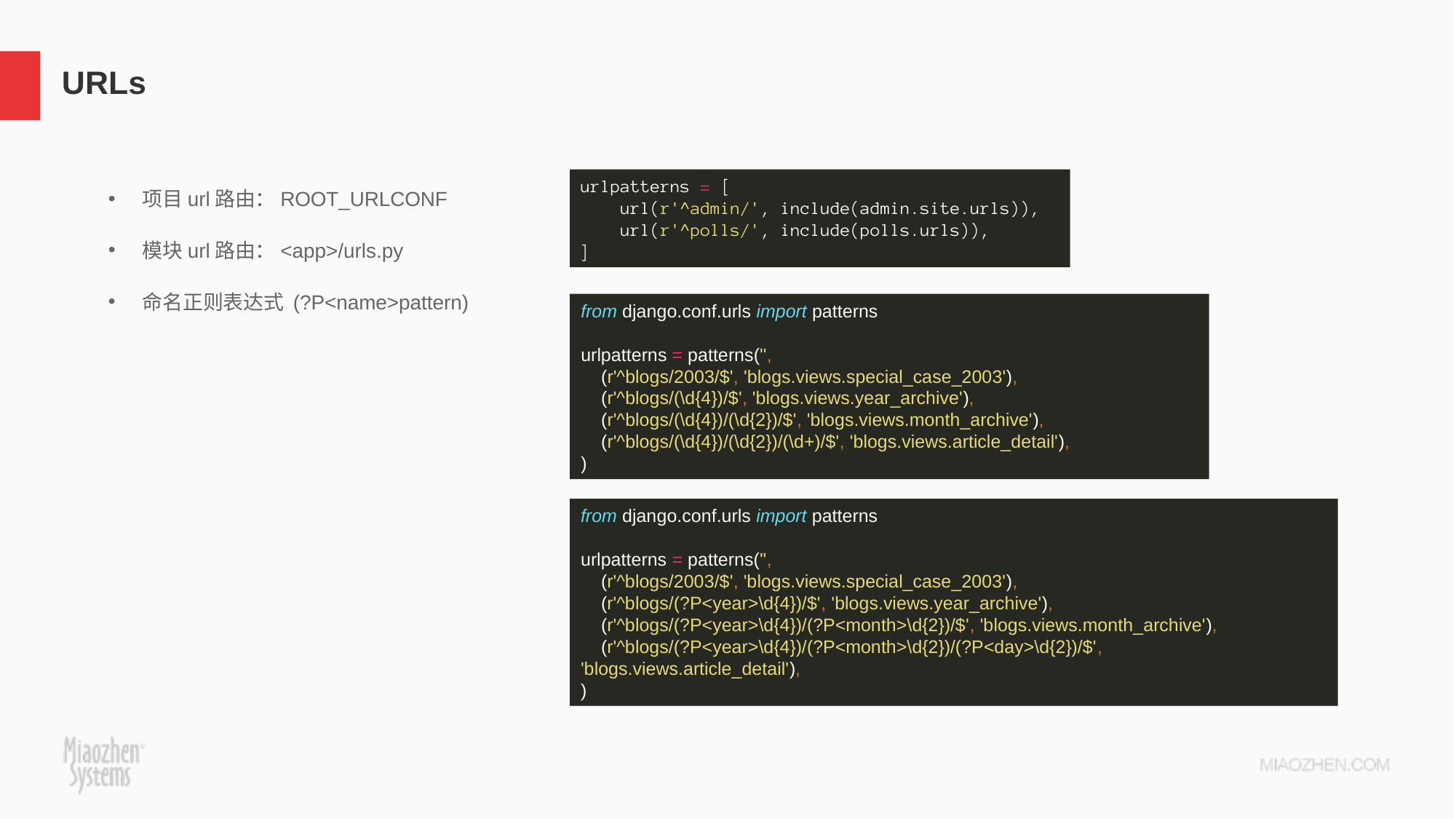

# URLs

项目url路由：ROOT_URLCONF
模块url路由：<app>/urls.py
命名正则表达式 (?P<name>pattern)
urlpatterns = [
    url(r'^admin/', include(admin.site.urls)),
    url(r'^polls/', include(polls.urls)),
]
from django.conf.urls import patterns
urlpatterns = patterns('',
    (r'^blogs/2003/$', 'blogs.views.special_case_2003'),
    (r'^blogs/(\d{4})/$', 'blogs.views.year_archive'),
    (r'^blogs/(\d{4})/(\d{2})/$', 'blogs.views.month_archive'),
    (r'^blogs/(\d{4})/(\d{2})/(\d+)/$', 'blogs.views.article_detail'),
)
from django.conf.urls import patterns
urlpatterns = patterns('',
    (r'^blogs/2003/$', 'blogs.views.special_case_2003'),
    (r'^blogs/(?P<year>\d{4})/$', 'blogs.views.year_archive'),
    (r'^blogs/(?P<year>\d{4})/(?P<month>\d{2})/$', 'blogs.views.month_archive'),
    (r'^blogs/(?P<year>\d{4})/(?P<month>\d{2})/(?P<day>\d{2})/$', 'blogs.views.article_detail'),
)